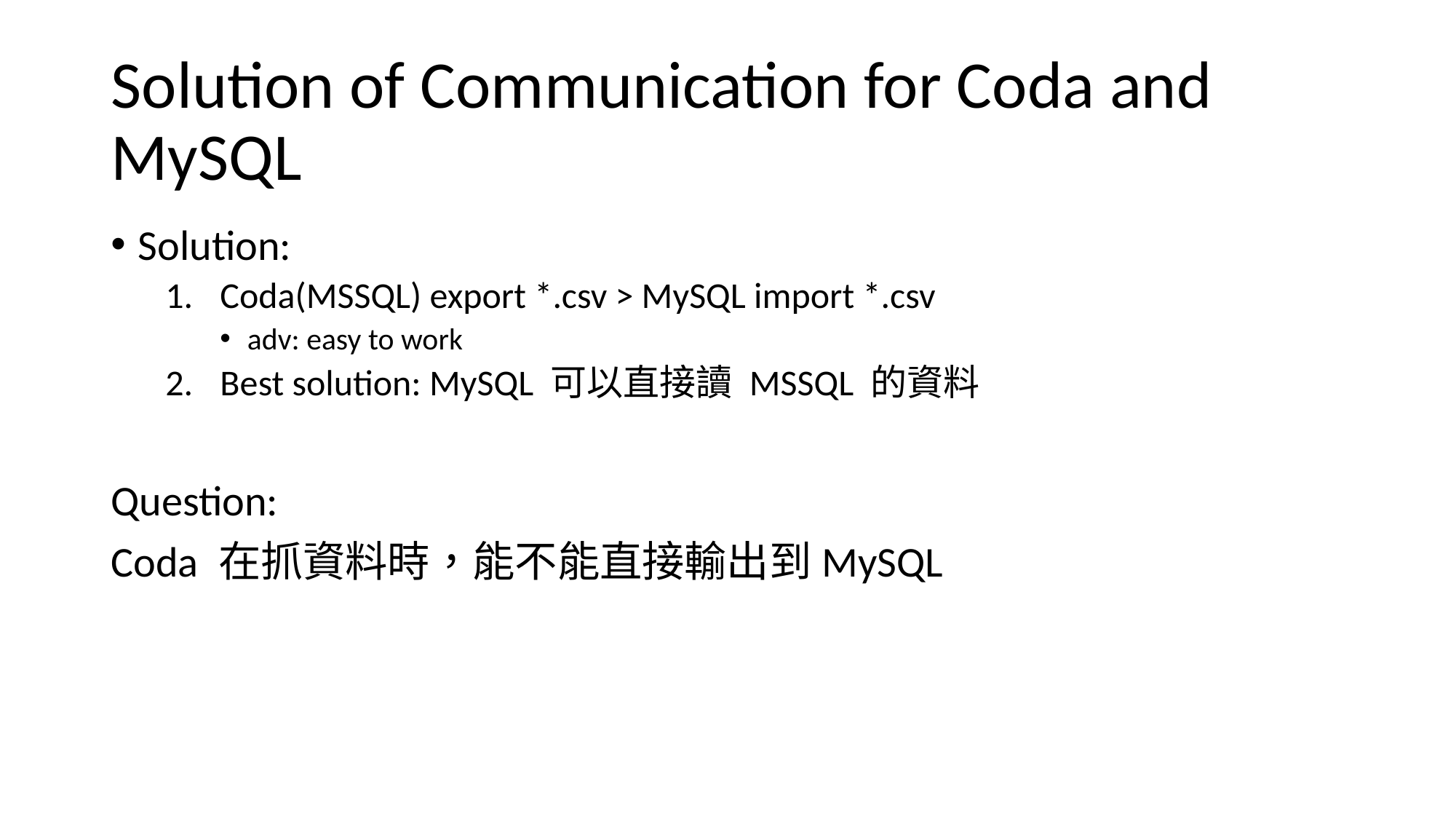

# Solution of Communication for Coda and MySQL
Solution:
Coda(MSSQL) export *.csv > MySQL import *.csv
adv: easy to work
Best solution: MySQL 可以直接讀 MSSQL 的資料

Question:
Coda 在抓資料時，能不能直接輸出到MySQL